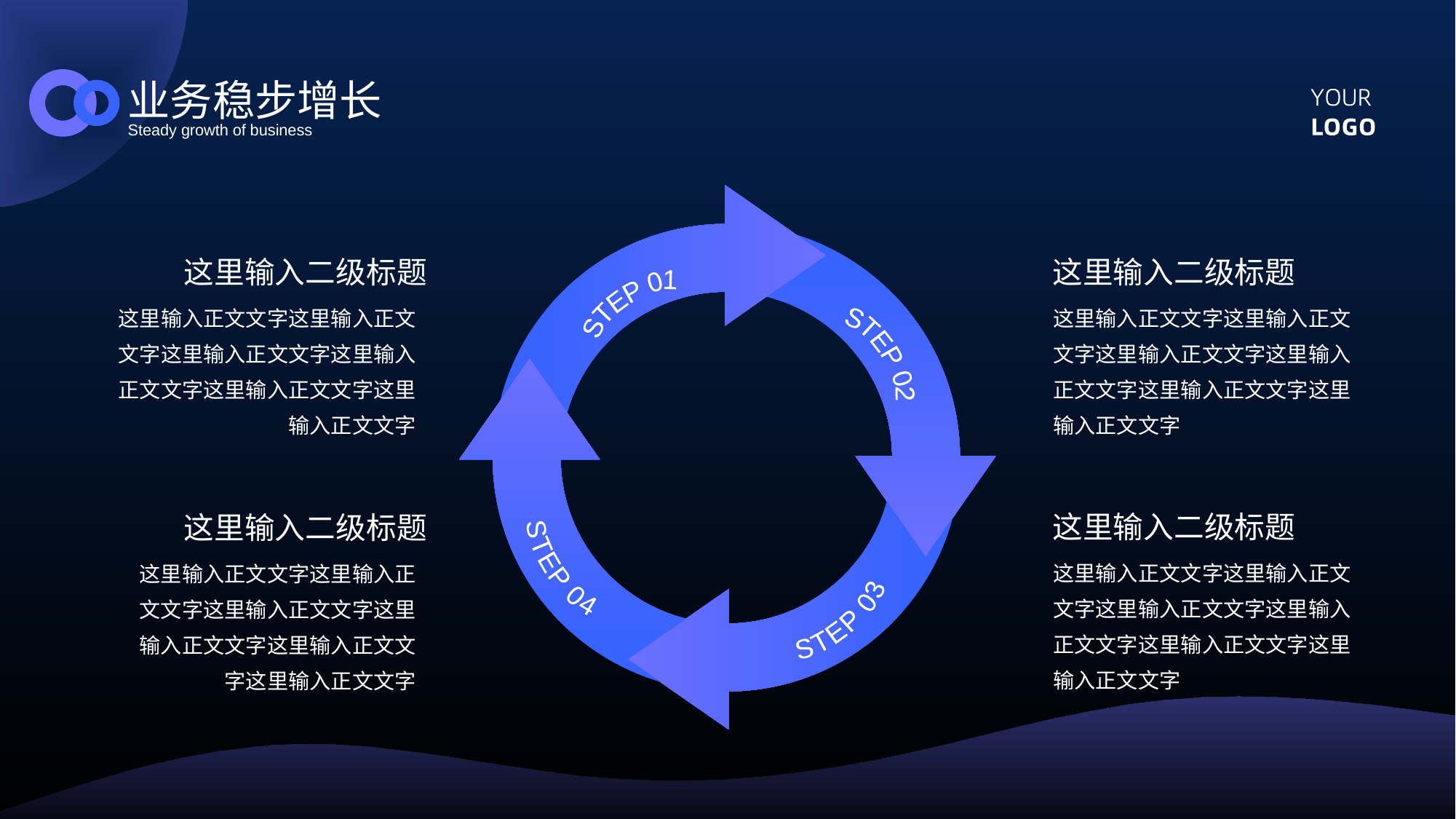

业务稳步增长

Steady growth of business

这里输入二级标题
这里输入二级标题
这里输入正文文字这里输入正文文字这里输入正文文字这里输入正文文字这里输入正文文字这里输入正文文字
这里输入正文文字这里输入正文文字这里输入正文文字这里输入正文文字这里输入正文文字这里输入正文文字
STEP 01
STEP 02

这里输入二级标题
这里输入二级标题
STEP 04
这里输入正文文字这里输入正文文字这里输入正文文字这里输入正文文字这里输入正文文字这里输入正文文字
这里输入正文文字这里输入正文文字这里输入正文文字这里输入正文文字这里输入正文文字这里输入正文文字
STEP 03